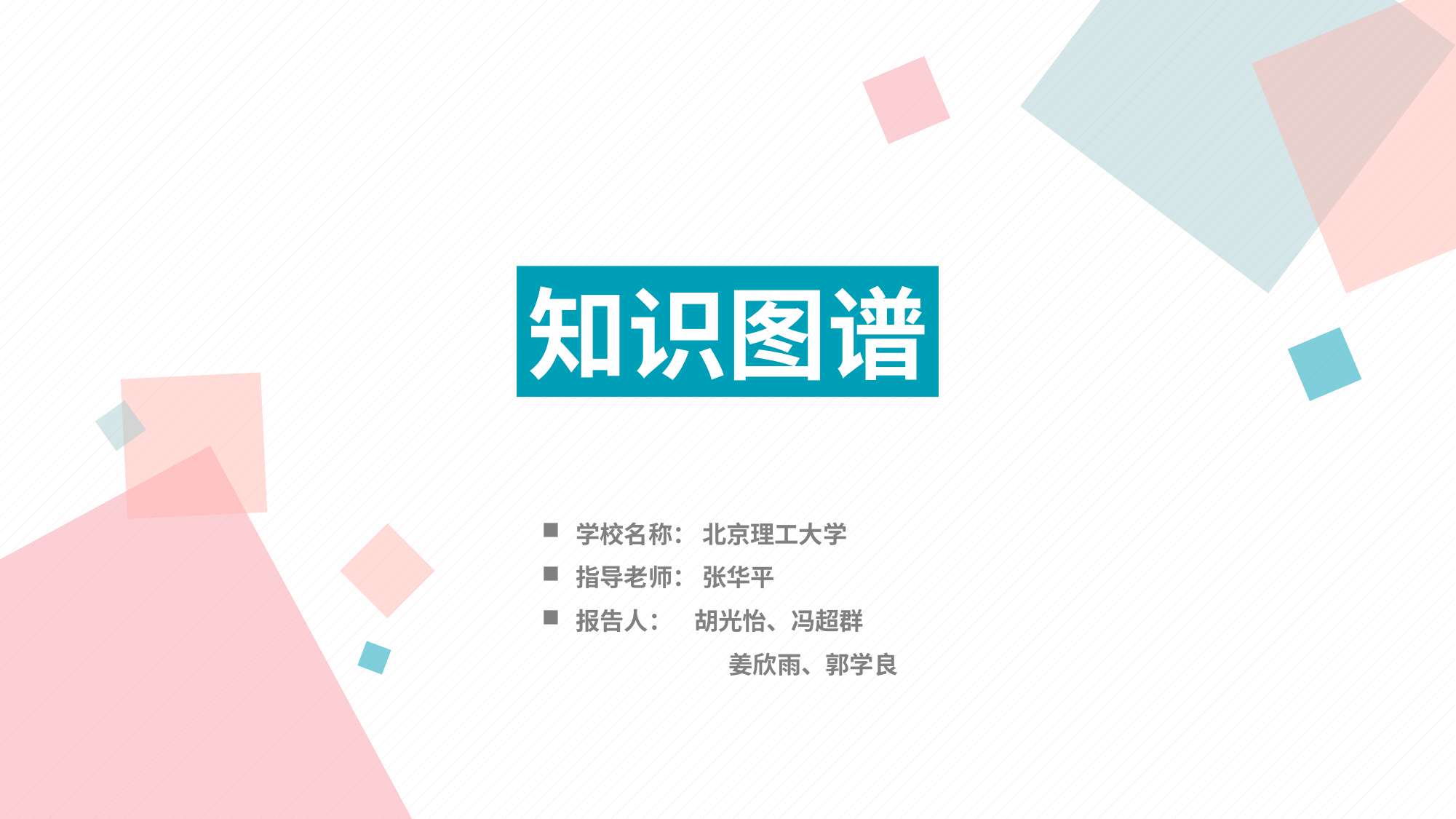

知识图谱
学校名称： 北京理工大学
指导老师： 张华平
报告人：    胡光怡、冯超群
		       姜欣雨、郭学良